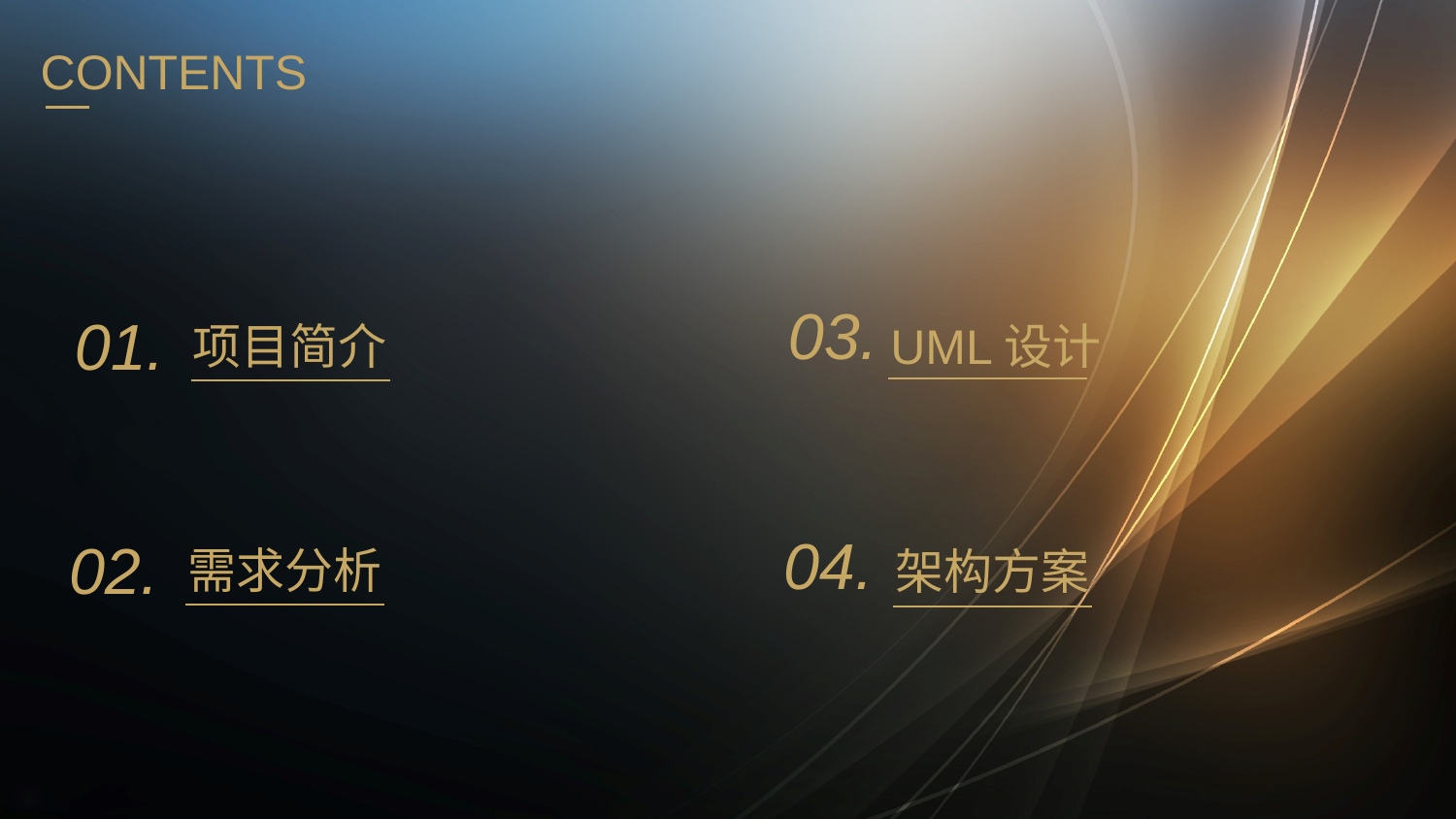

CONTENTS
03.
01.
UML设计
项目简介
04.
02.
需求分析
架构方案